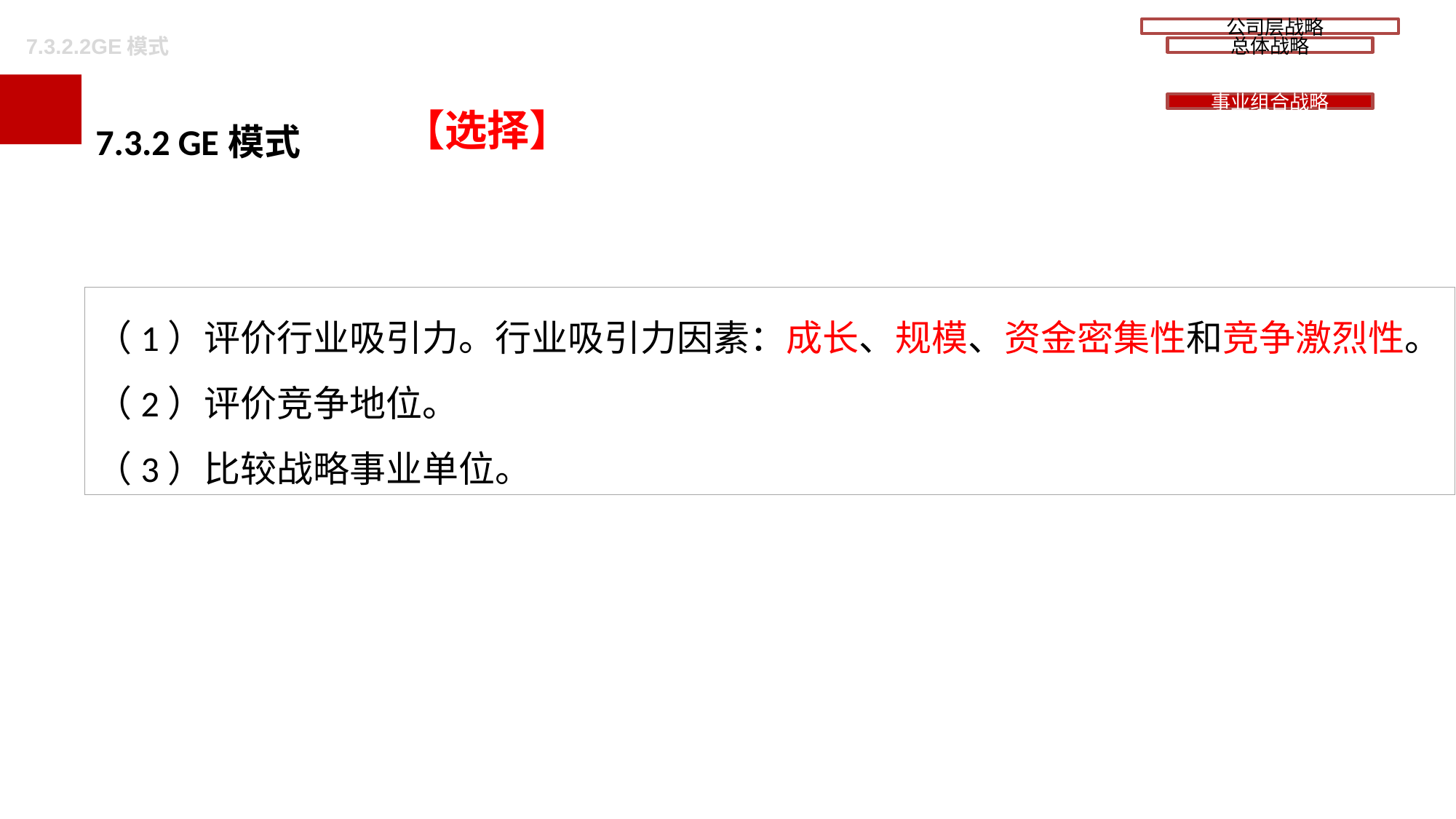

公司层战略
事业组合战略
总体战略
7.3.2.2GE模式
7.3.2 GE模式
【选择】
（1）评价行业吸引力。行业吸引力因素：成长、规模、资金密集性和竞争激烈性。
（2）评价竞争地位。
（3）比较战略事业单位。